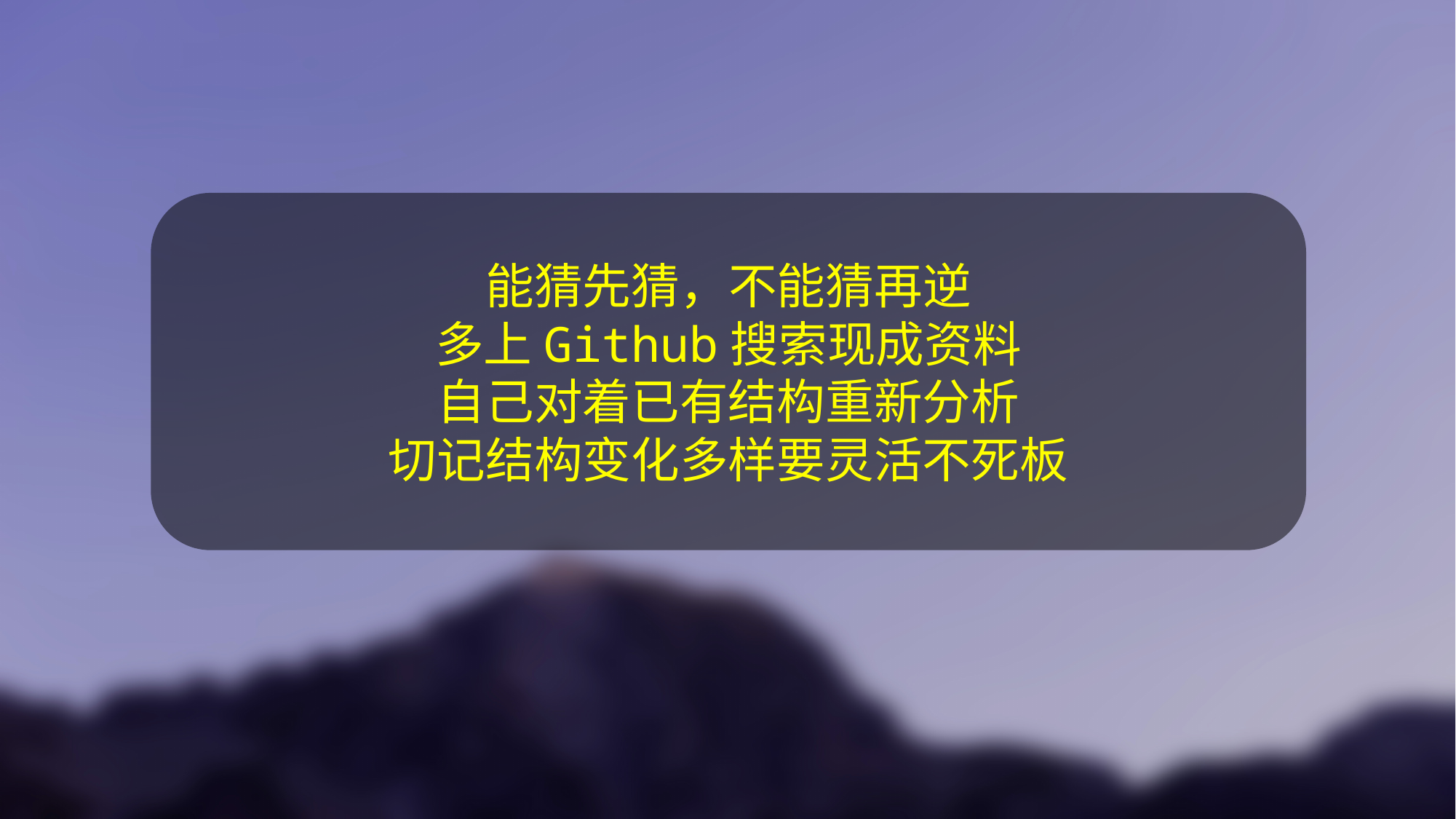

能猜先猜，不能猜再逆
多上Github搜索现成资料
自己对着已有结构重新分析
切记结构变化多样要灵活不死板